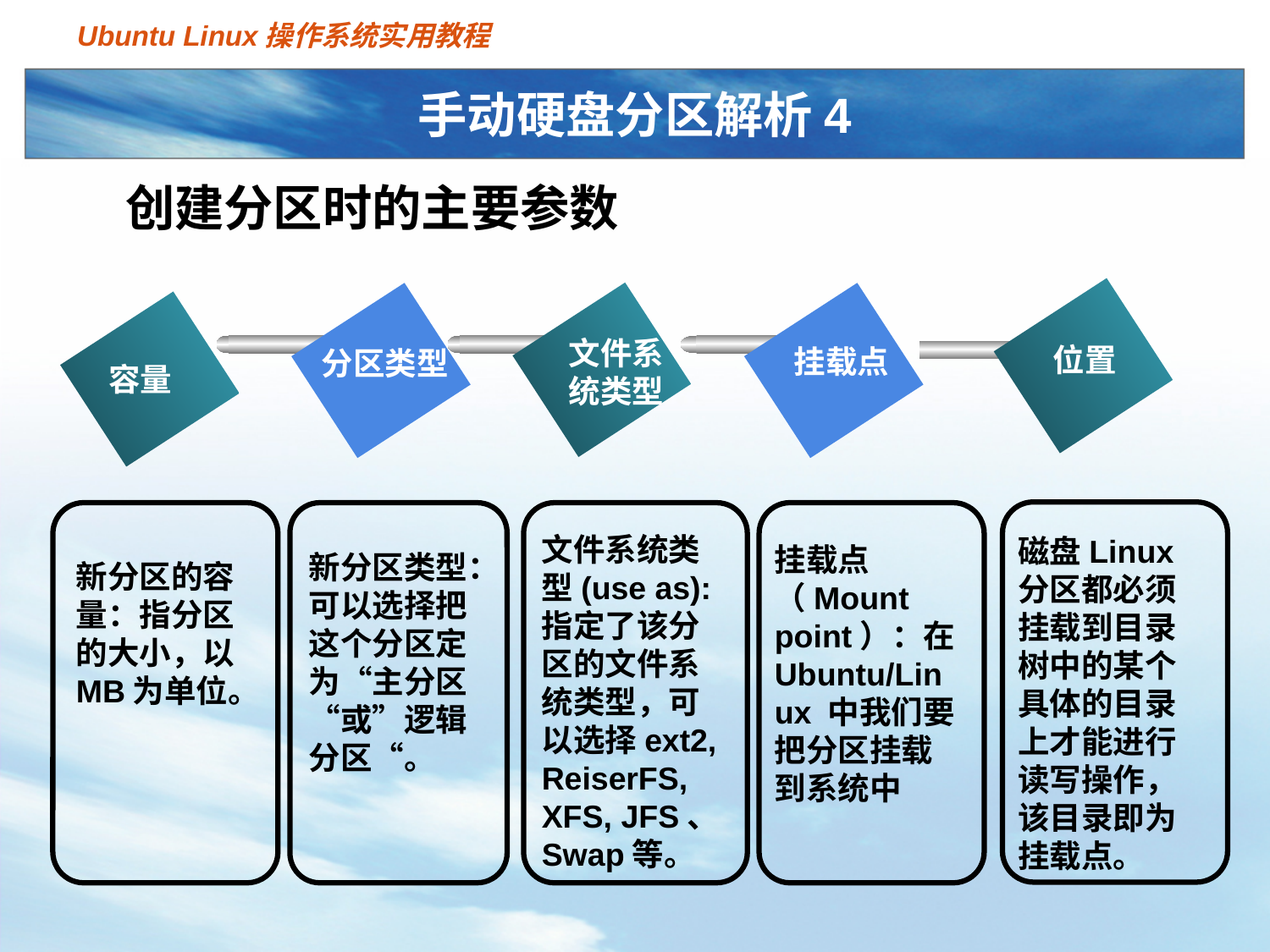

# 手动硬盘分区解析4
　创建分区时的主要参数

位置

文件系
统类型
挂载点
分区类型
容量

文件系统类型(use as):指定了该分区的文件系统类型，可以选择ext2, ReiserFS, XFS, JFS、Swap等。
磁盘Linux分区都必须挂载到目录树中的某个具体的目录上才能进行读写操作，该目录即为挂载点。
挂载点（Mount point）：在Ubuntu/Linux 中我们要把分区挂载到系统中
新分区类型：可以选择把这个分区定为“主分区“或”逻辑分区“。
新分区的容量：指分区的大小，以MB为单位。